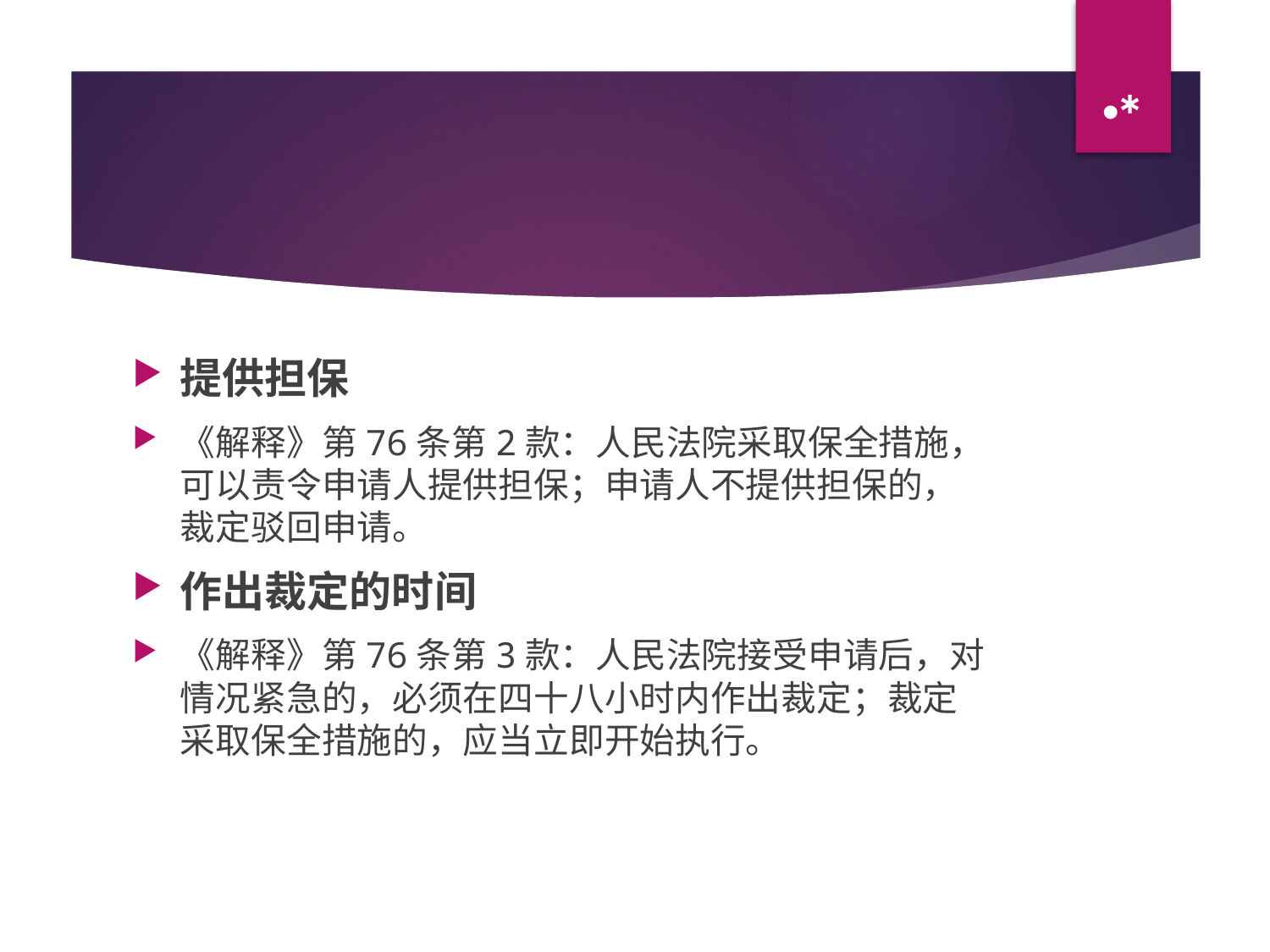

*
#
提供担保
《解释》第76条第2款：人民法院采取保全措施，可以责令申请人提供担保；申请人不提供担保的，裁定驳回申请。
作出裁定的时间
《解释》第76条第3款：人民法院接受申请后，对情况紧急的，必须在四十八小时内作出裁定；裁定采取保全措施的，应当立即开始执行。